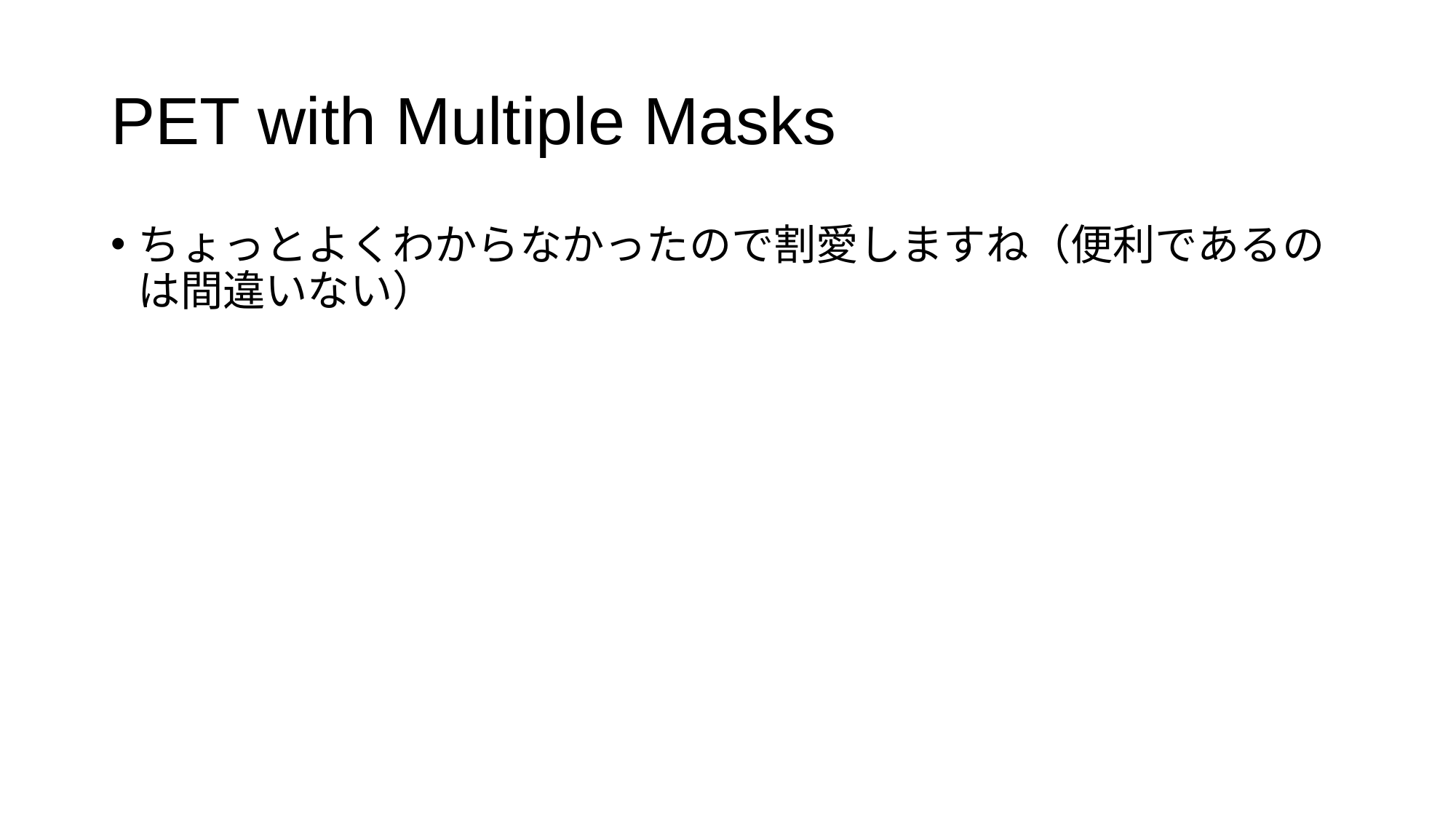

# PET with Multiple Masks
ちょっとよくわからなかったので割愛しますね（便利であるのは間違いない）